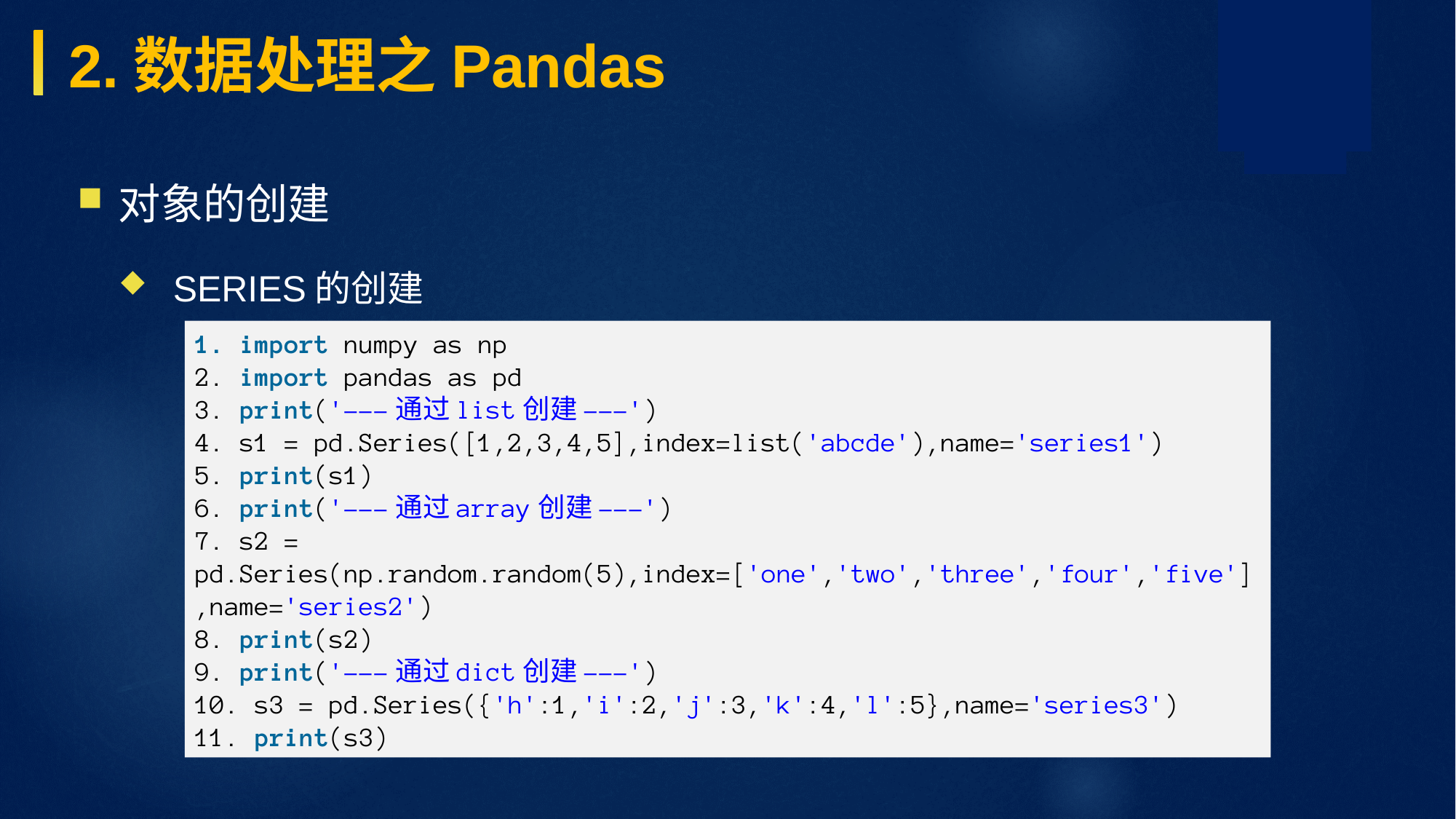

2.数据处理之Pandas
对象的创建
Series的创建

1. import numpy as np    2. import pandas as pd    3. print('---通过list创建---')    4. s1 = pd.Series([1,2,3,4,5],index=list('abcde'),name='series1')   5. print(s1)    6. print('---通过array创建---')    7. s2 = pd.Series(np.random.random(5),index=['one','two','three','four','five'],name='series2')    8. print(s2)    9. print('---通过dict创建---')    10. s3 = pd.Series({'h':1,'i':2,'j':3,'k':4,'l':5},name='series3')   11. print(s3)